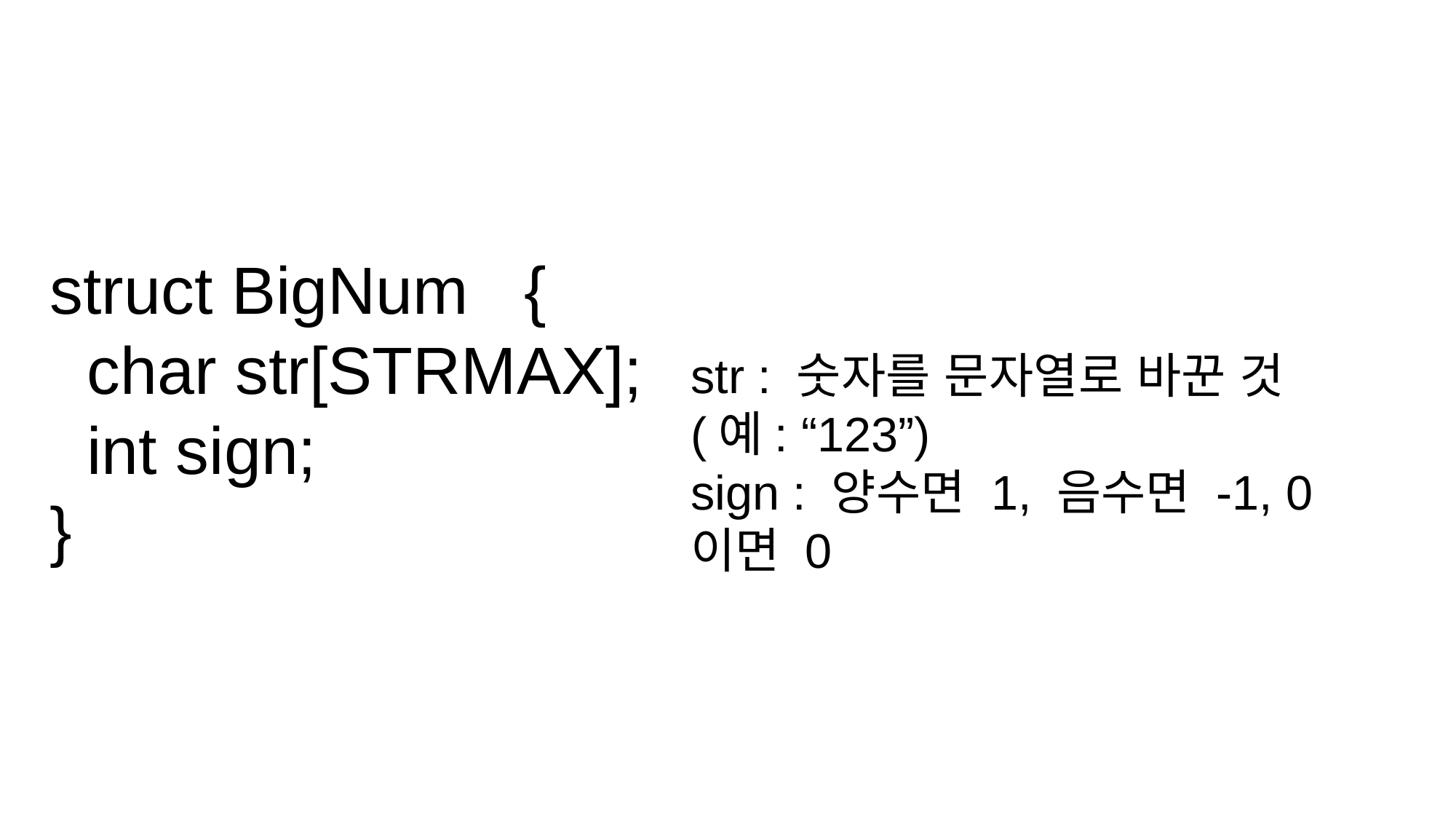

struct BigNum   {
  char str[STRMAX];
  int sign;
}
str : 숫자를 문자열로 바꾼 것 (예: “123”)
sign : 양수면 1, 음수면 -1, 0이면 0